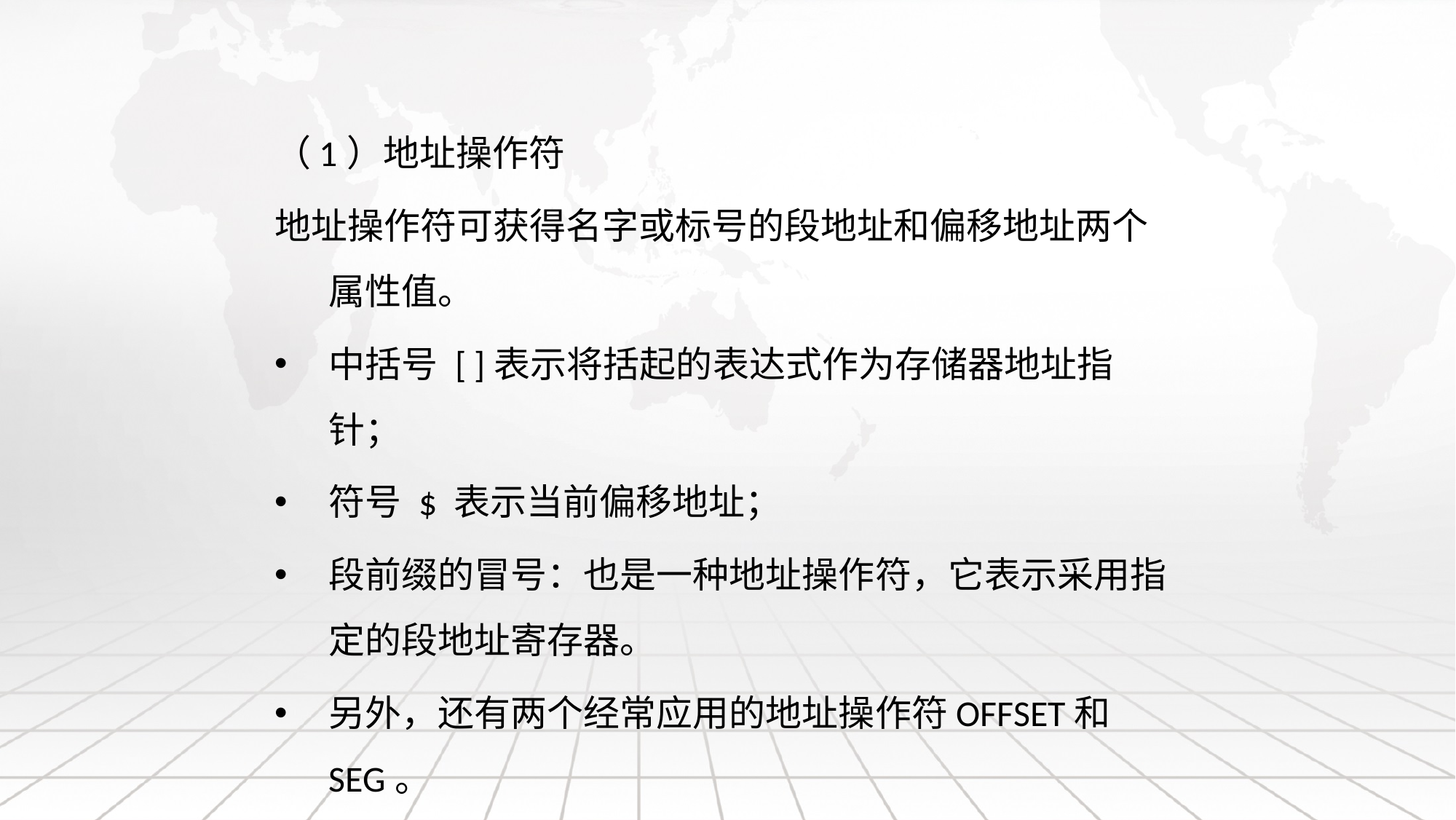

（1）地址操作符
地址操作符可获得名字或标号的段地址和偏移地址两个属性值。
中括号 [ ]表示将括起的表达式作为存储器地址指针；
符号 $ 表示当前偏移地址；
段前缀的冒号：也是一种地址操作符，它表示采用指定的段地址寄存器。
另外，还有两个经常应用的地址操作符OFFSET和SEG。